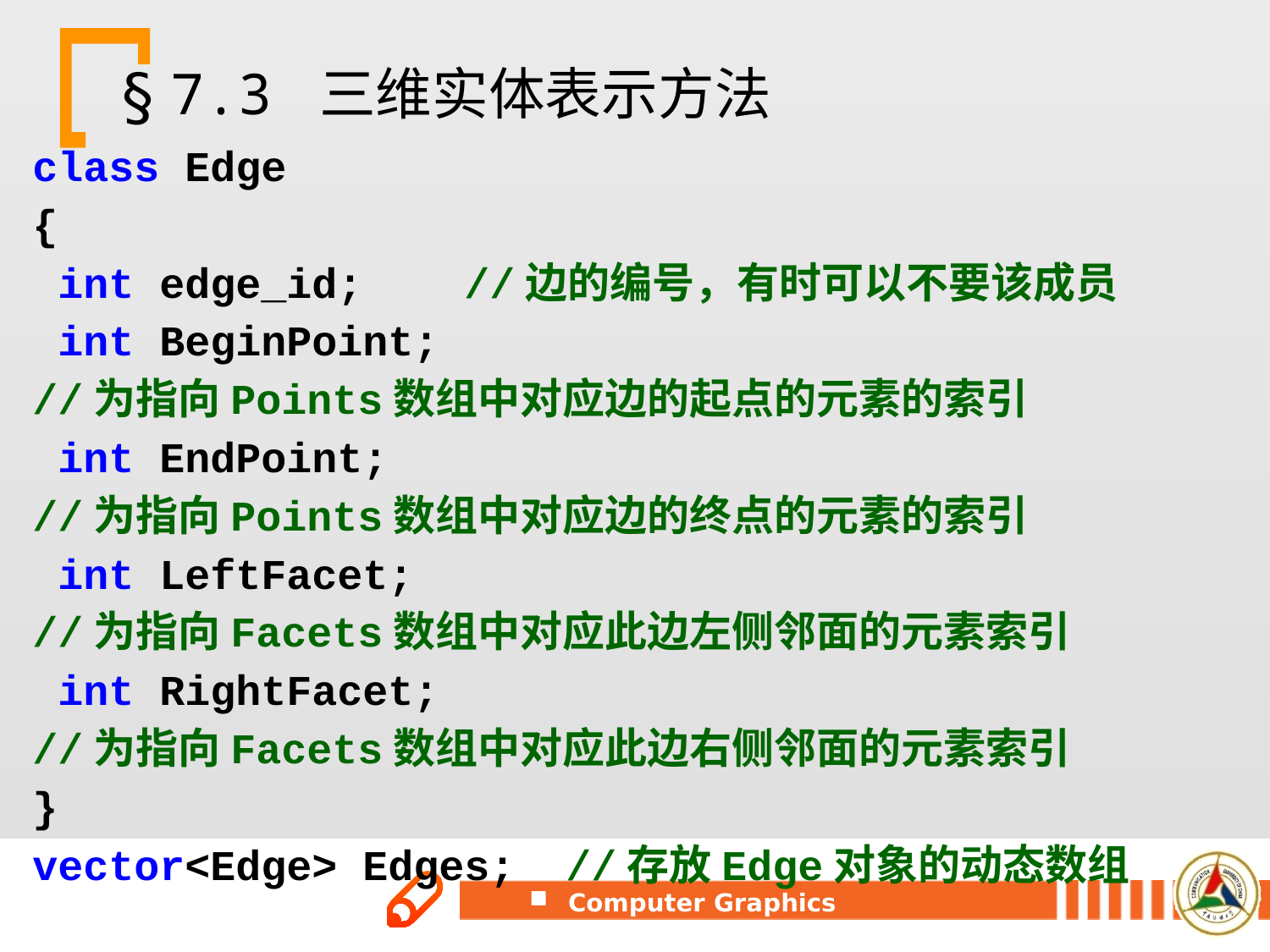

# § 7.3 三维实体表示方法
class Edge
{
 int edge_id;    //边的编号，有时可以不要该成员
 int BeginPoint;
//为指向Points数组中对应边的起点的元素的索引
 int EndPoint;
//为指向Points数组中对应边的终点的元素的索引
 int LeftFacet;
//为指向Facets数组中对应此边左侧邻面的元素索引
 int RightFacet;
//为指向Facets数组中对应此边右侧邻面的元素索引
}
vector<Edge> Edges;  //存放Edge对象的动态数组